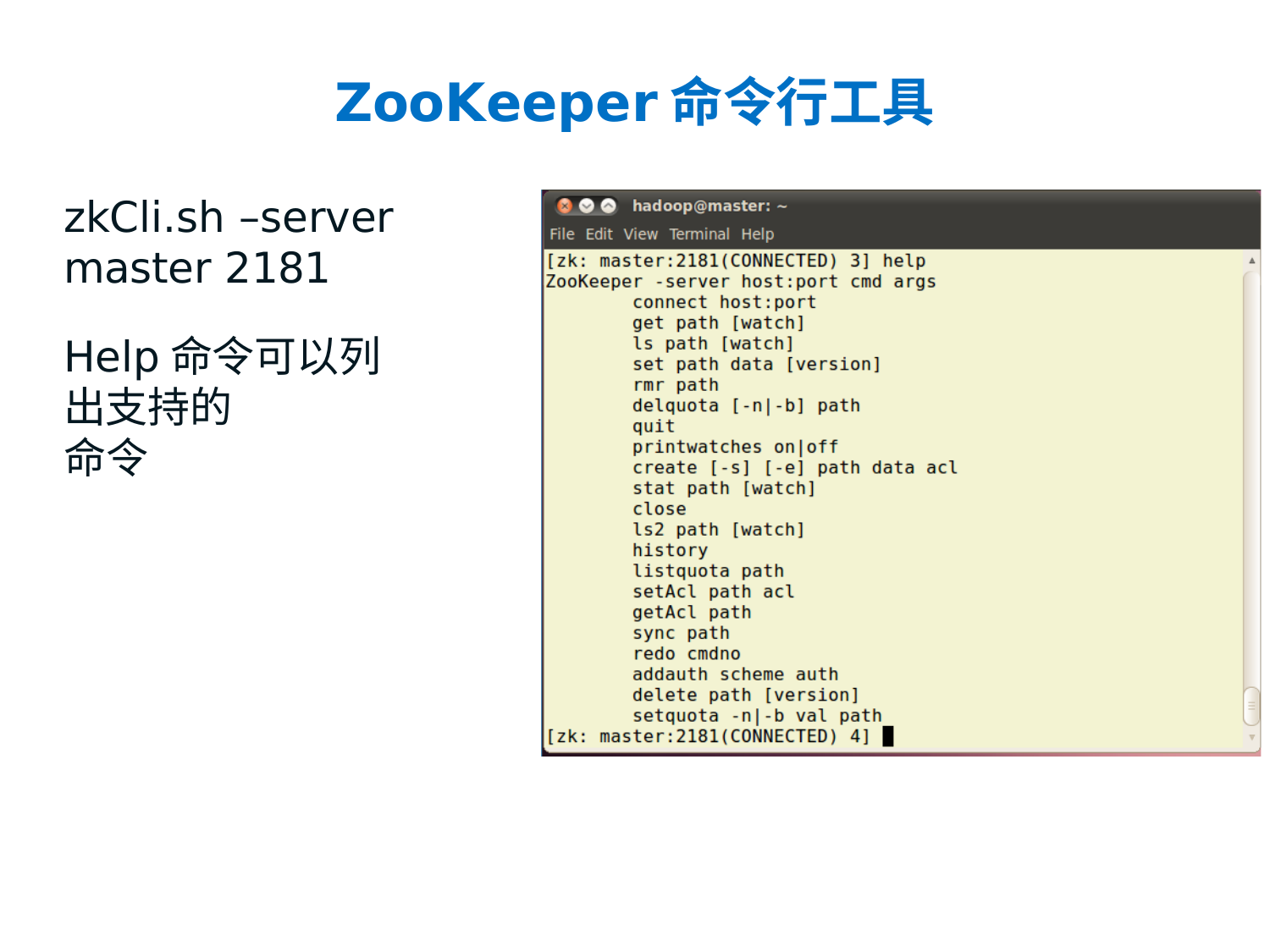

# ZooKeeper命令行工具
zkCli.sh –server master 2181
Help命令可以列出支持的
命令